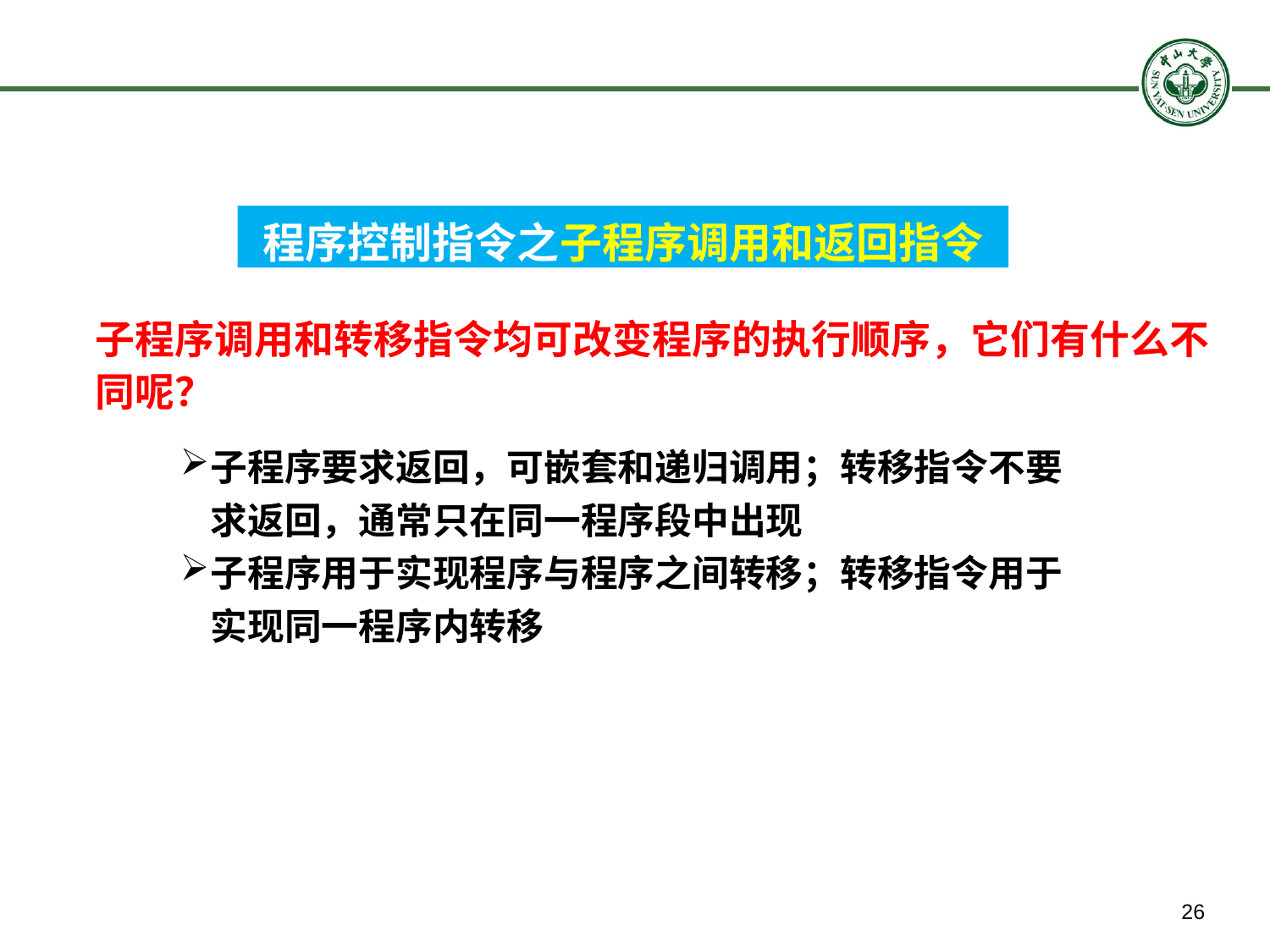

# 2.4.8  基本指令和指令类型
程序控制指令之子程序调用和返回指令
子程序调用和转移指令均可改变程序的执行顺序，它们有什么不同呢？
子程序要求返回，可嵌套和递归调用；转移指令不要求返回，通常只在同一程序段中出现
子程序用于实现程序与程序之间转移；转移指令用于实现同一程序内转移